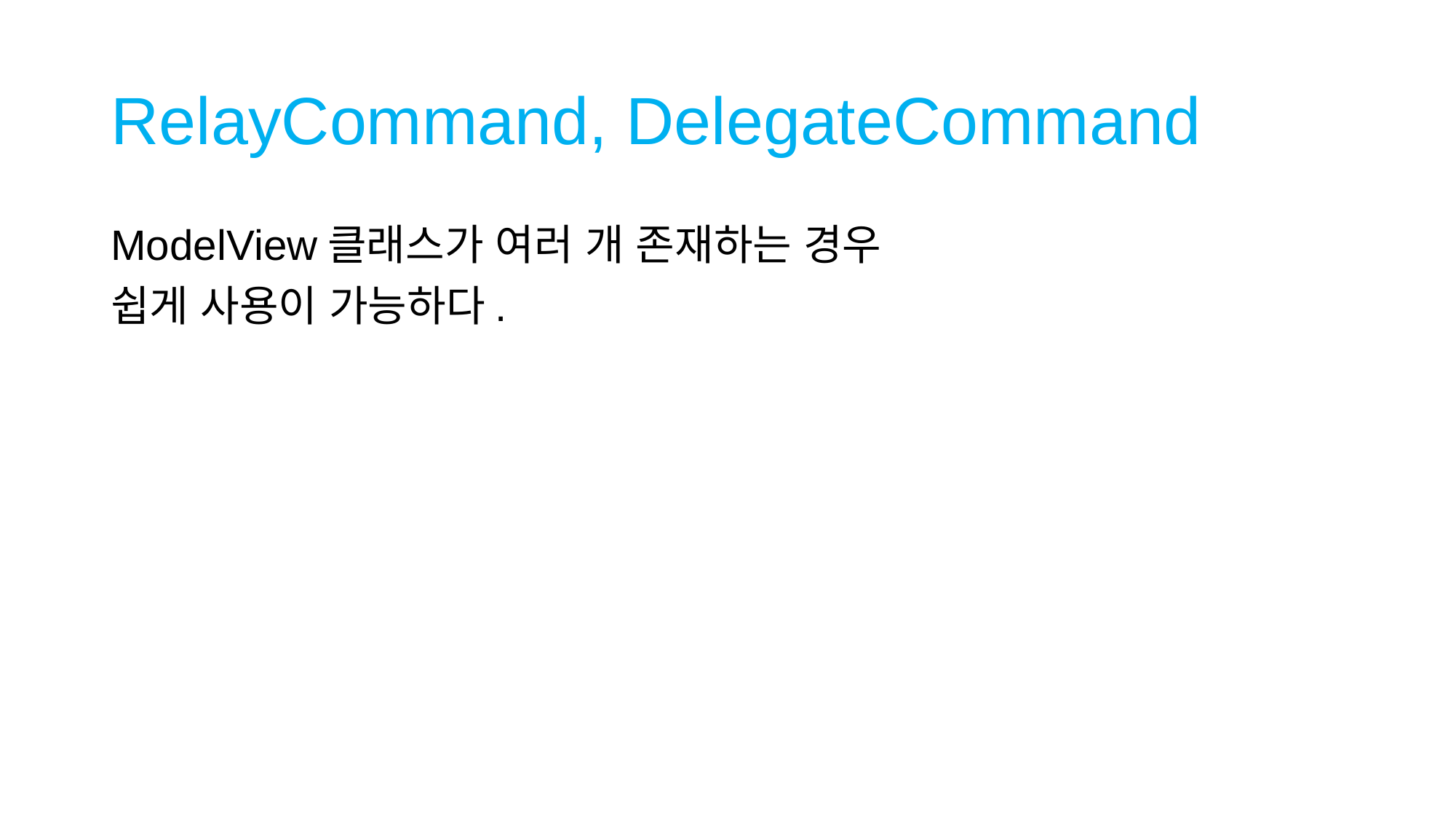

# RelayCommand, DelegateCommand
ModelView클래스가 여러 개 존재하는 경우
쉽게 사용이 가능하다.